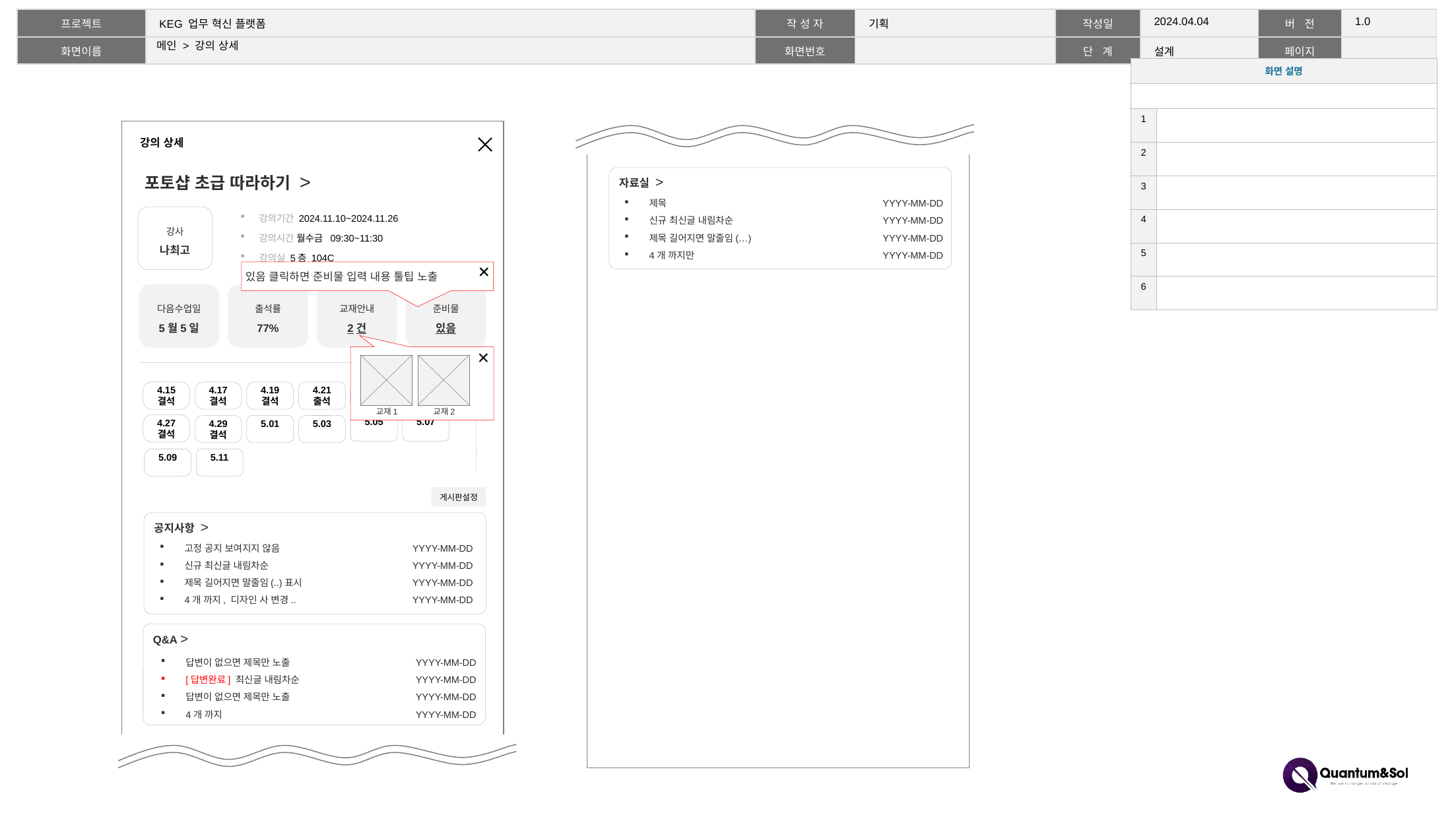

# 메인 > 강의 상세
| 화면 설명 |  |
| --- | --- |
|  |  |
| 1 |  |
| 2 |  |
| 3 |  |
| 4 |  |
| 5 |  |
| 6 |  |
강의 상세
포토샵 초급 따라하기 >
자료실 >
제목
신규 최신글 내림차순
제목 길어지면 말줄임(…)
4개 까지만
YYYY-MM-DD
YYYY-MM-DD
YYYY-MM-DD
YYYY-MM-DD
강사
나최고
강의기간 2024.11.10~2024.11.26
강의시간 월수금  09:30~11:30
강의실 5층 104C
있음 클릭하면 준비물 입력 내용 툴팁 노출
다음수업일
5월5일
출석률
77%
교재안내
2건
준비물
있음

교재1

교재2
4.15
결석
4.17
결석
4.19
결석
4.21
출석
4.23
결석

4.25
결석
5.05

5.07

4.27
결석
4.29
결석
5.01

5.03

5.09

5.11

게시판설정
공지사항 >
고정 공지 보여지지 않음
신규 최신글 내림차순
제목 길어지면 말줄임(..)표시
4개 까지, 디자인 사 변경..
YYYY-MM-DD
YYYY-MM-DD
YYYY-MM-DD
YYYY-MM-DD
Q&A >
답변이 없으면 제목만 노출
[답변완료] 최신글 내림차순
답변이 없으면 제목만 노출
4개 까지
YYYY-MM-DD
YYYY-MM-DD
YYYY-MM-DD
YYYY-MM-DD